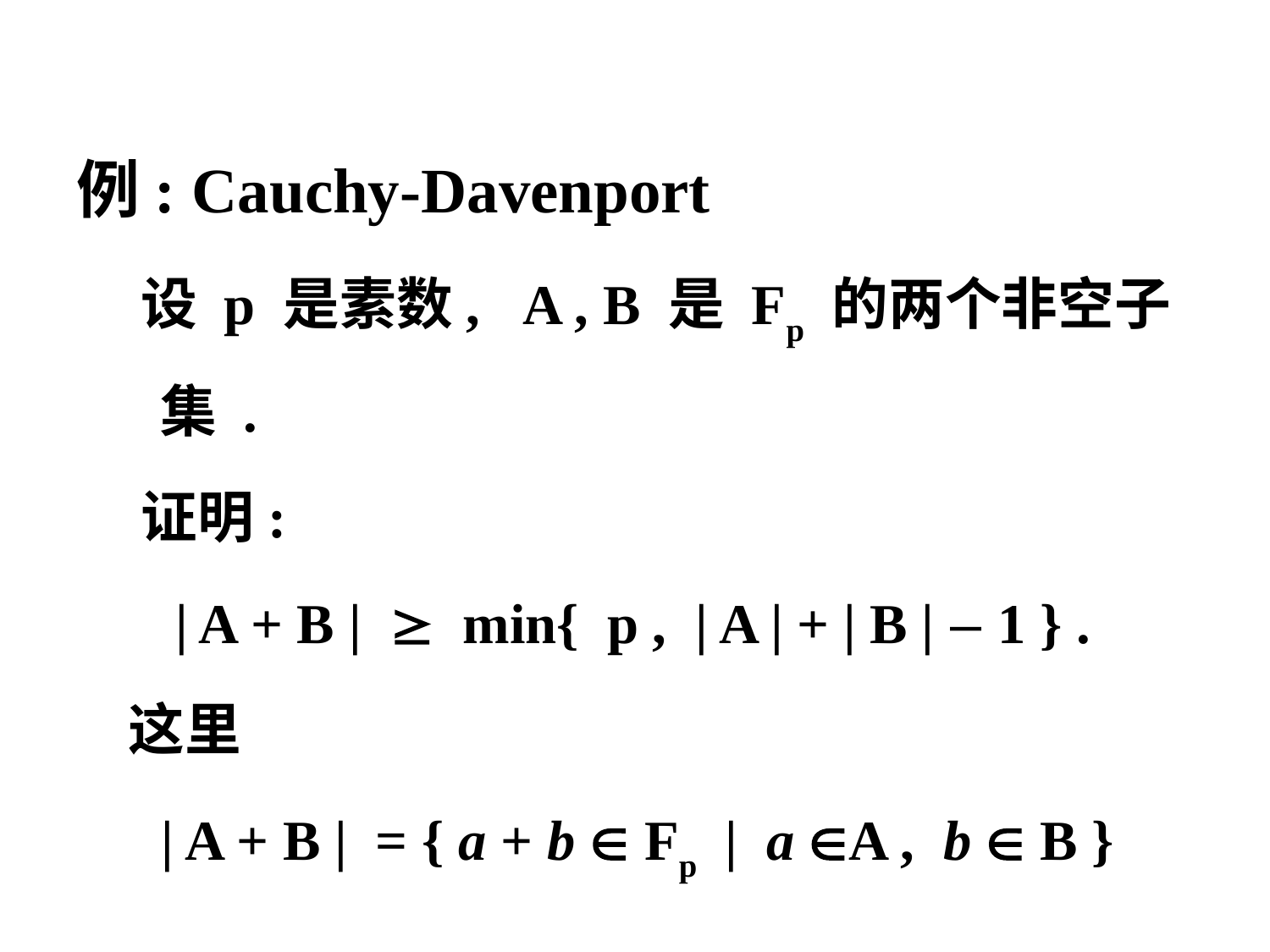

例: Cauchy-Davenport
    设 p 是素数,   A , B 是 Fp 的两个非空子集 .
    证明:
       | A + B |  ≥  min{  p ,  | A | + | B | – 1 } .
   这里
      | A + B |  = { a + b ∈ Fp  |  a ∈A ,  b ∈ B }